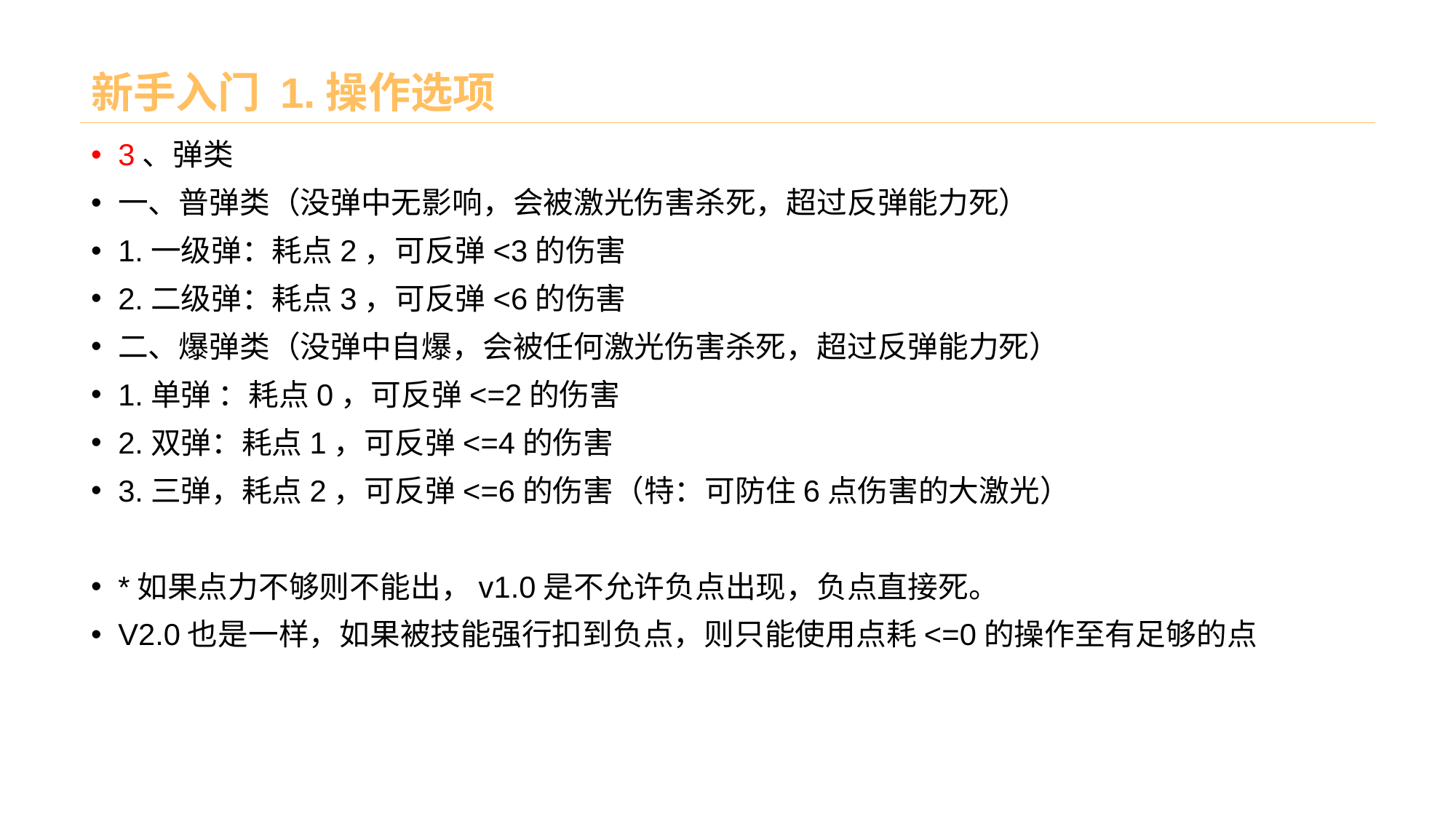

# 新手入门 1.操作选项
3、弹类
一、普弹类（没弹中无影响，会被激光伤害杀死，超过反弹能力死）
1.一级弹：耗点2，可反弹<3的伤害
2.二级弹：耗点3，可反弹<6的伤害
二、爆弹类（没弹中自爆，会被任何激光伤害杀死，超过反弹能力死）
1.单弹 ：耗点0，可反弹<=2的伤害
2.双弹：耗点1，可反弹<=4的伤害
3.三弹，耗点2，可反弹<=6的伤害（特：可防住6点伤害的大激光）

*如果点力不够则不能出，v1.0是不允许负点出现，负点直接死。
V2.0也是一样，如果被技能强行扣到负点，则只能使用点耗<=0的操作至有足够的点